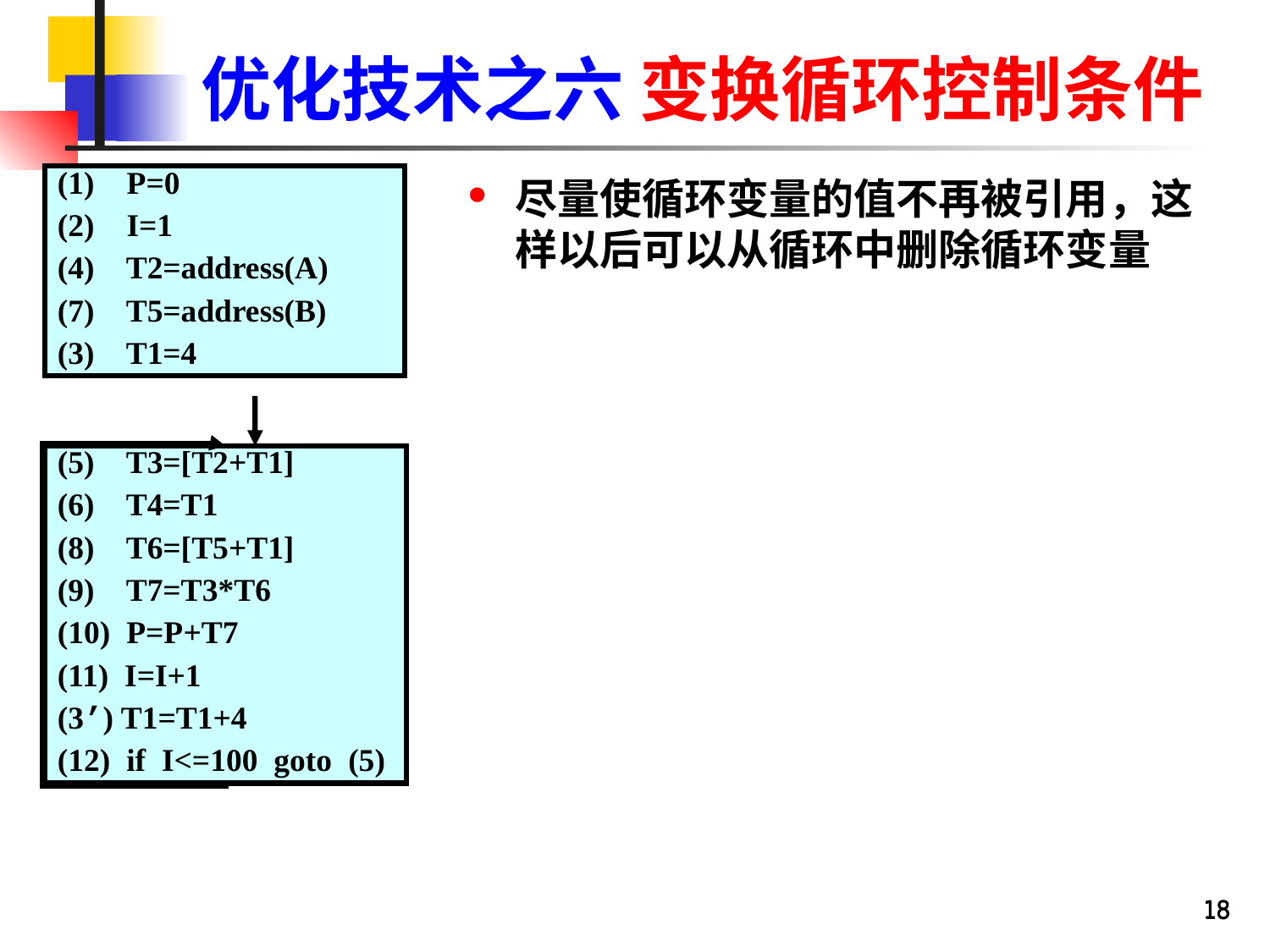

优化技术之六 变换循环控制条件
(1)    P=0
(2)    I=1
(4)    T2=address(A)
(7)    T5=address(B)
(3)    T1=4
尽量使循环变量的值不再被引用，这样以后可以从循环中删除循环变量

(5)    T3=[T2+T1]
(6)    T4=T1
(8)    T6=[T5+T1]
(9)    T7=T3*T6
(10)  P=P+T7
(11)  I=I+1
(3’) T1=T1+4
(12)  if  I<=100  goto  (5)
18
18